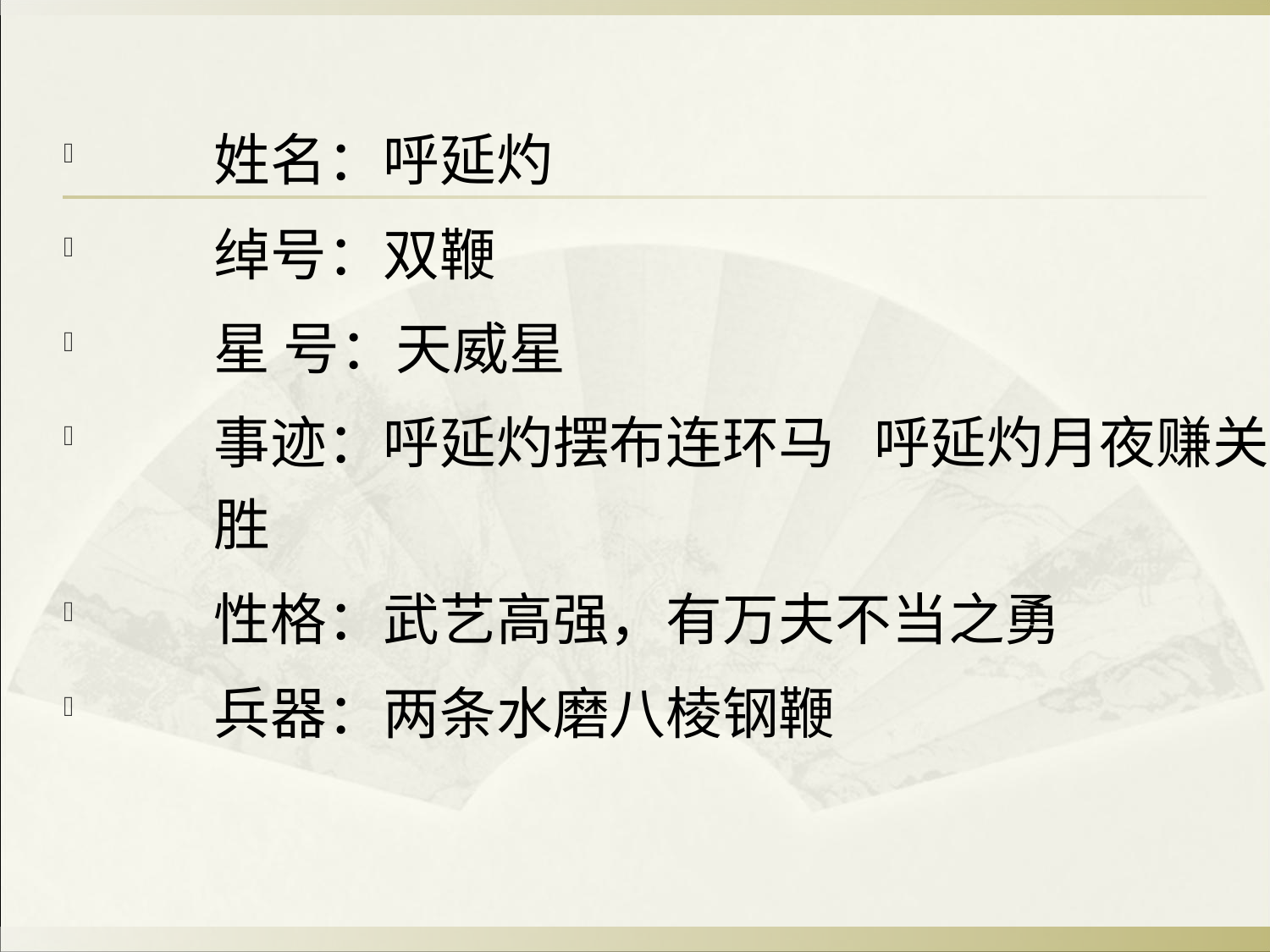

姓名：呼延灼
绰号：双鞭
星 号：天威星
事迹：呼延灼摆布连环马   呼延灼月夜赚关胜
性格：武艺高强，有万夫不当之勇
兵器：两条水磨八棱钢鞭